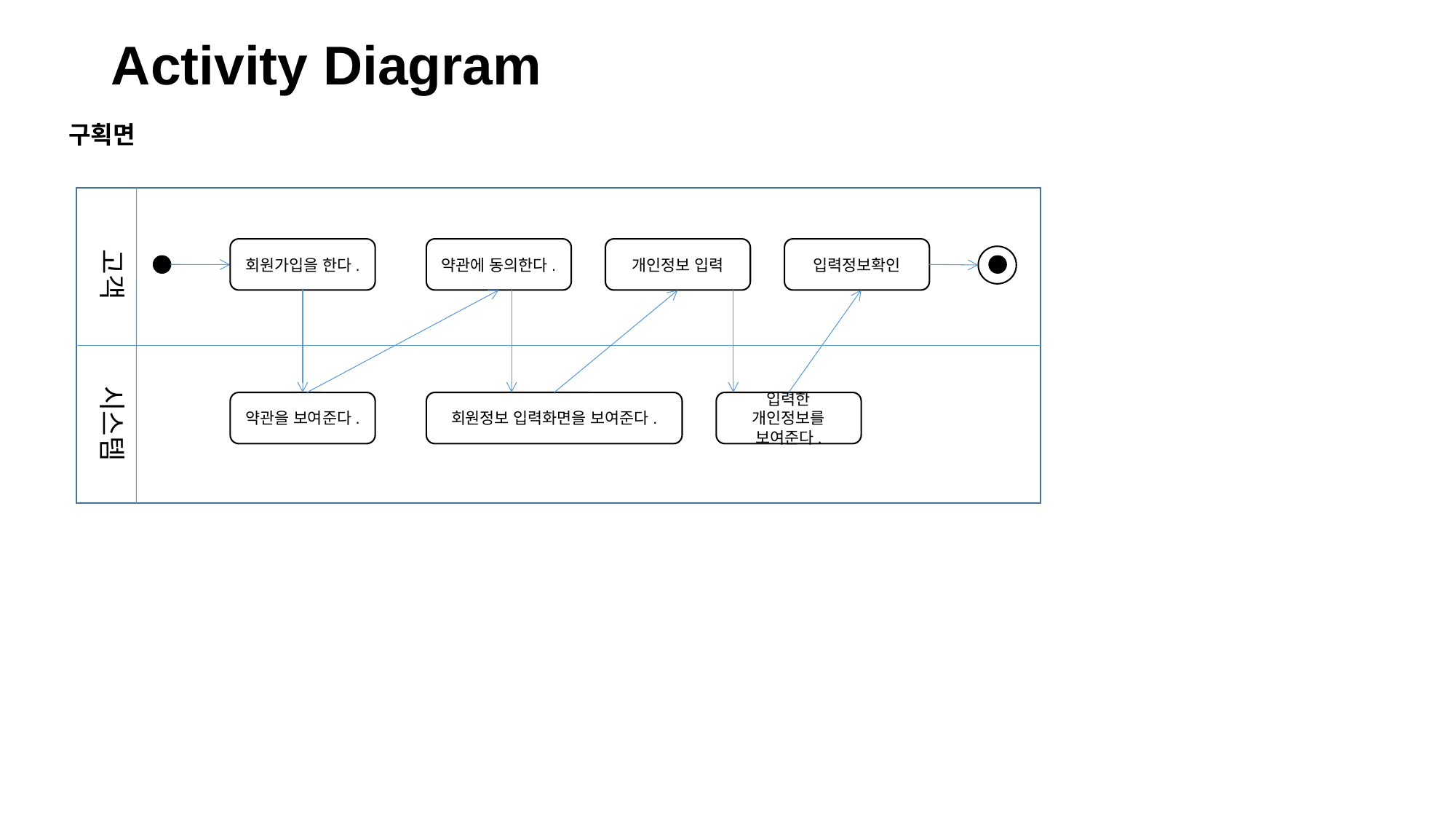

Activity Diagram
구획면

고객
회원가입을 한다.
약관에 동의한다.
개인정보 입력
입력정보확인

시스템
약관을 보여준다.
회원정보 입력화면을 보여준다.
입력한 개인정보를 보여준다.